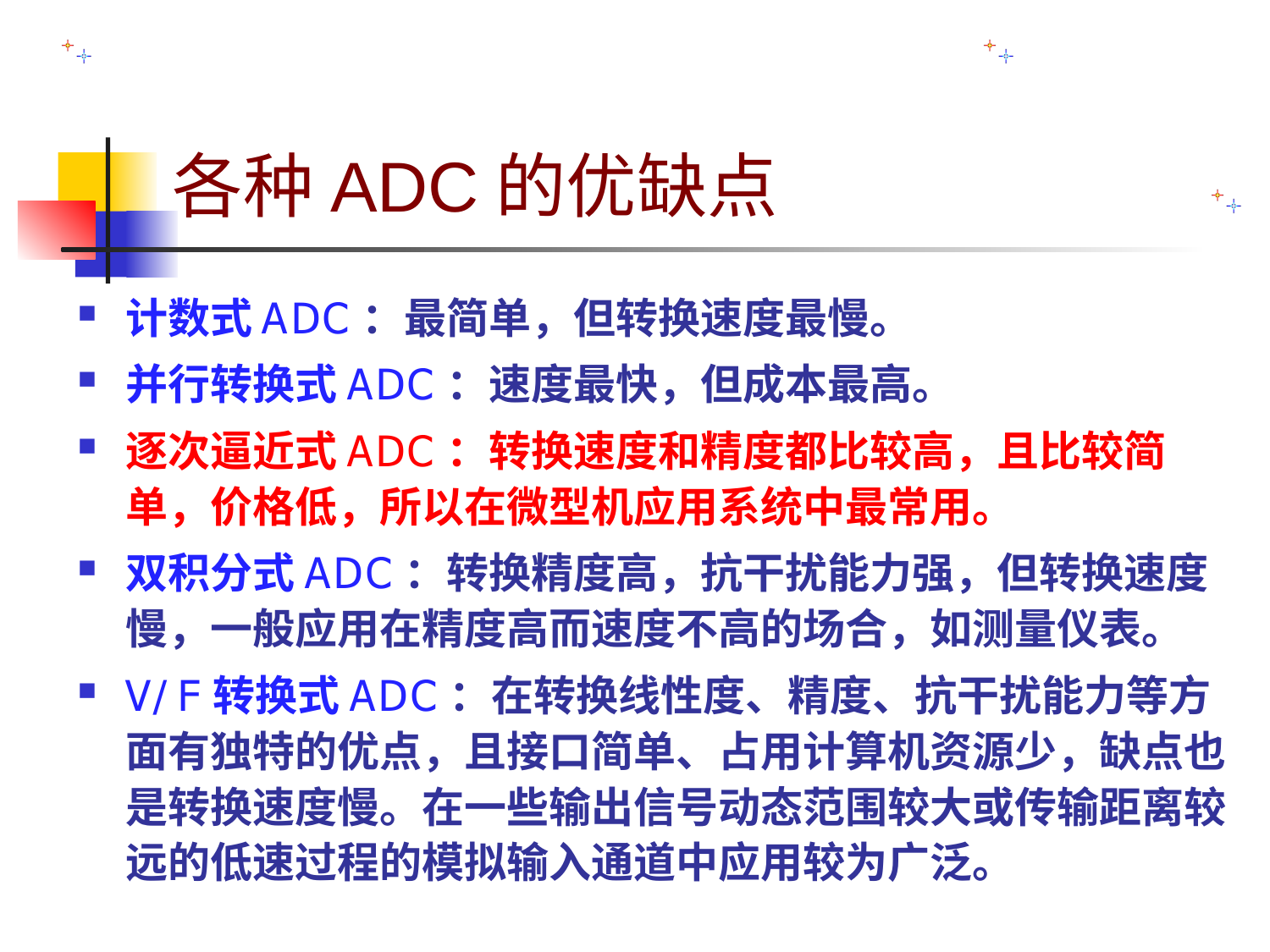

# 各种ADC的优缺点
计数式ADC：最简单，但转换速度最慢。
并行转换式ADC：速度最快，但成本最高。
逐次逼近式ADC：转换速度和精度都比较高，且比较简单，价格低，所以在微型机应用系统中最常用。
双积分式ADC：转换精度高，抗干扰能力强，但转换速度慢，一般应用在精度高而速度不高的场合，如测量仪表。
V/F转换式ADC：在转换线性度、精度、抗干扰能力等方面有独特的优点，且接口简单、占用计算机资源少，缺点也是转换速度慢。在一些输出信号动态范围较大或传输距离较远的低速过程的模拟输入通道中应用较为广泛。